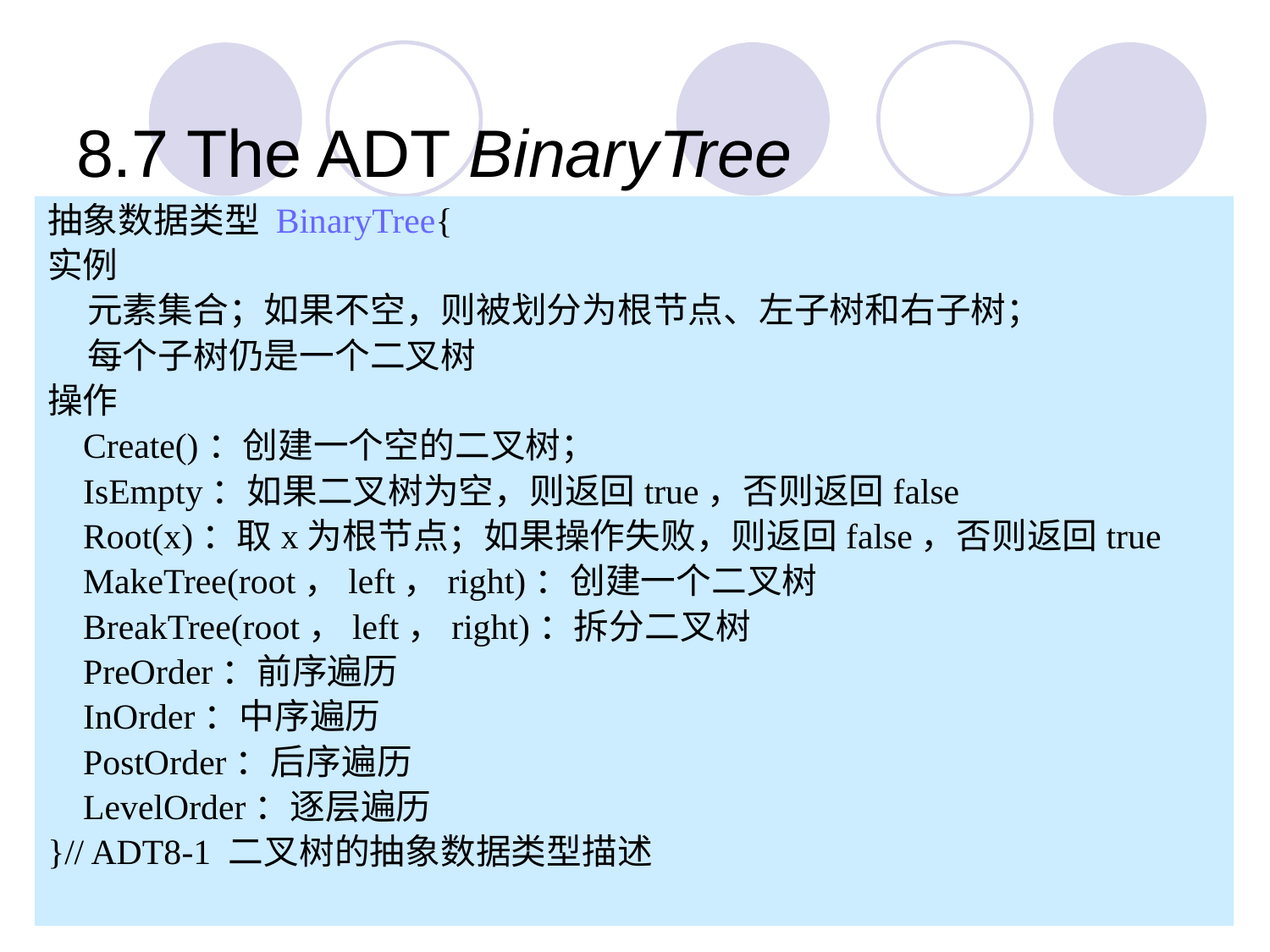

8.7 The ADT BinaryTree
44

抽象数据类型 BinaryTree{
实例
    元素集合；如果不空，则被划分为根节点、左子树和右子树；
    每个子树仍是一个二叉树
操作
    Create()：创建一个空的二叉树；
    IsEmpty：如果二叉树为空，则返回true，否则返回false
    Root(x)：取x为根节点；如果操作失败，则返回false，否则返回true
    MakeTree(root，left，right)：创建一个二叉树
    BreakTree(root，left，right)：拆分二叉树
    PreOrder：前序遍历
    InOrder：中序遍历
    PostOrder：后序遍历
    LevelOrder：逐层遍历
}// ADT8-1 二叉树的抽象数据类型描述